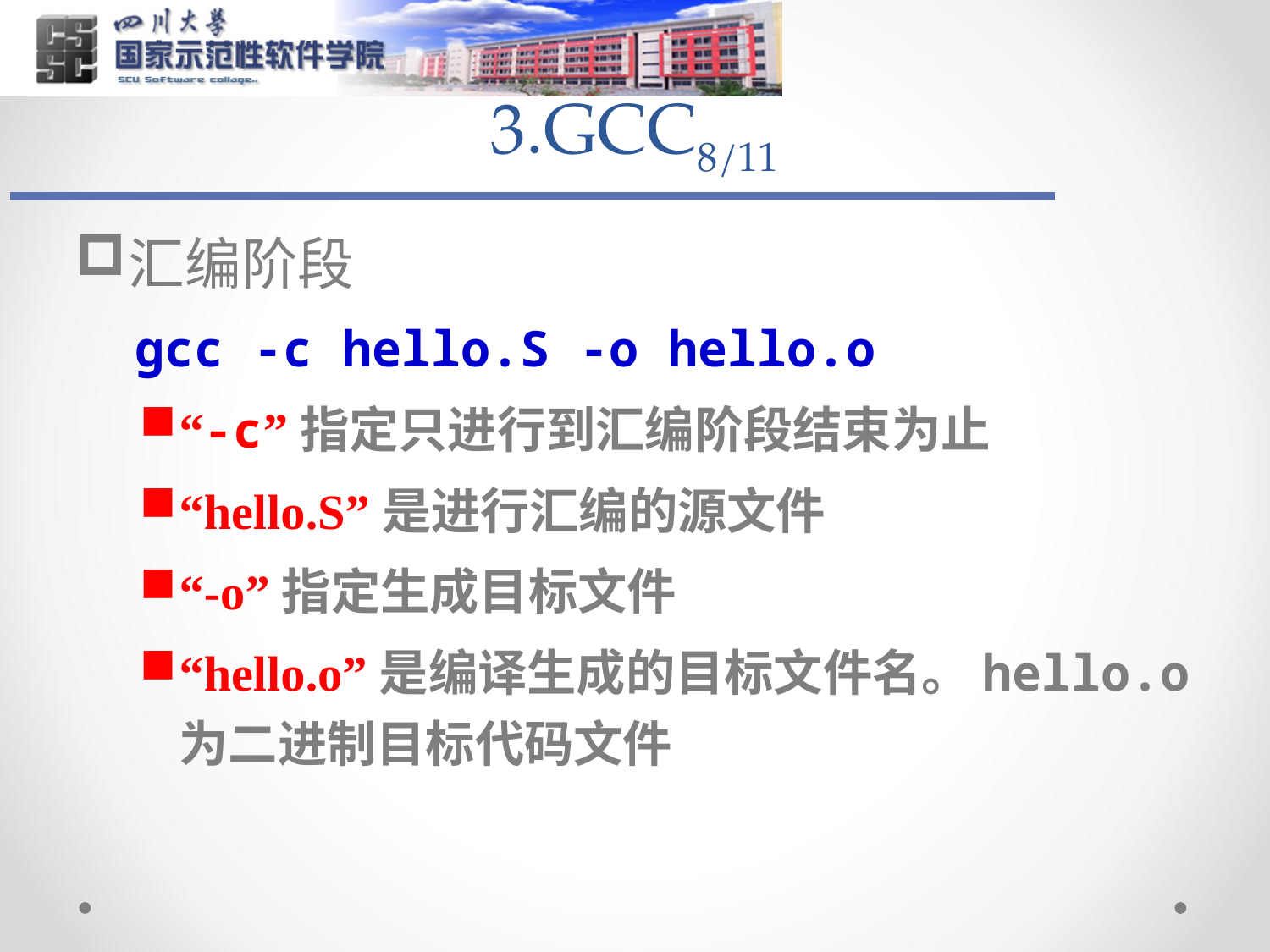

# 3.GCC8/11
汇编阶段
  gcc -c hello.S -o hello.o
“-c”指定只进行到汇编阶段结束为止
“hello.S”是进行汇编的源文件
“-o”指定生成目标文件
“hello.o”是编译生成的目标文件名。hello.o为二进制目标代码文件